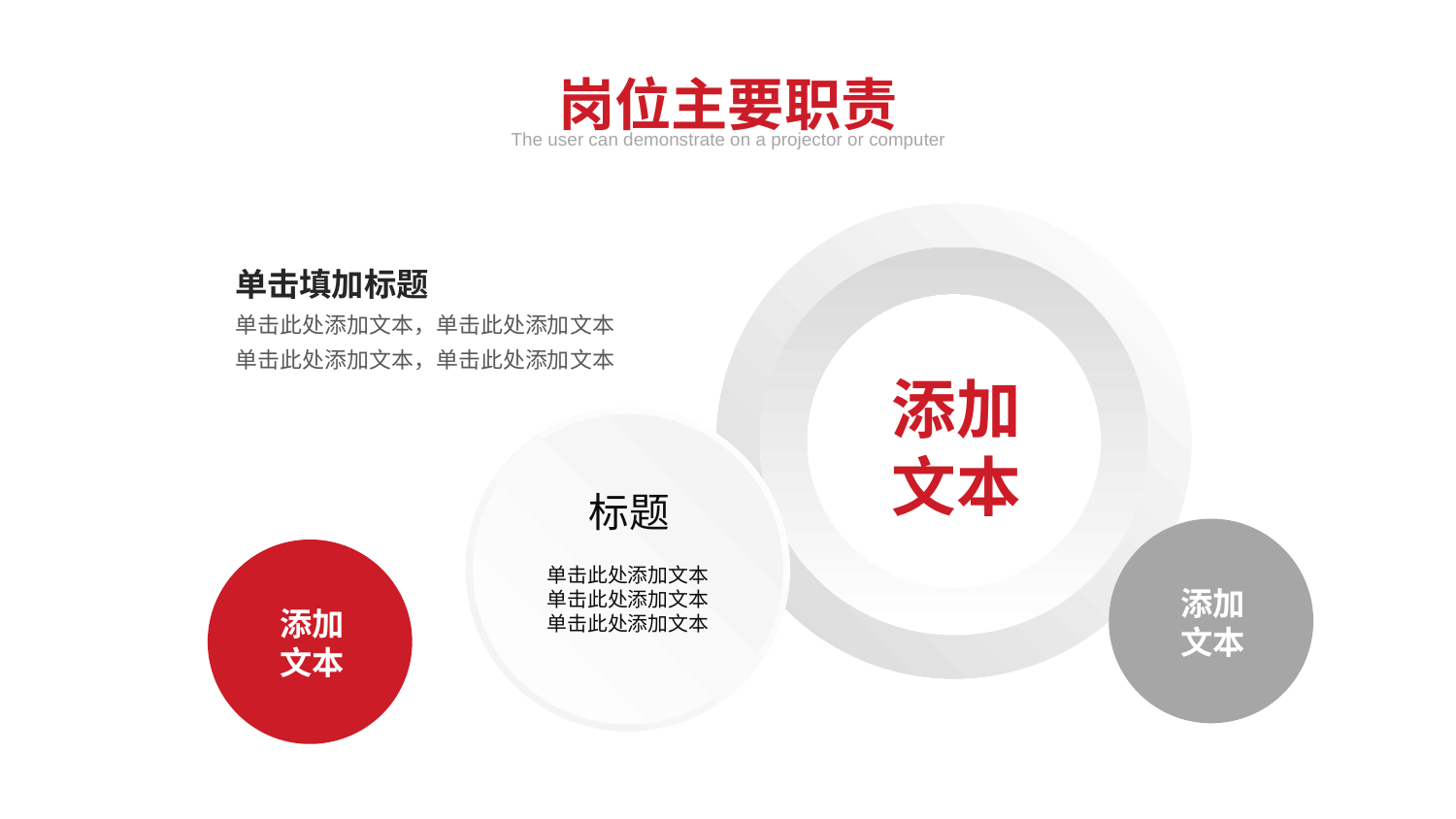

岗位主要职责
The user can demonstrate on a projector or computer

添加
文本
单击填加标题
单击此处添加文本，单击此处添加文本
单击此处添加文本，单击此处添加文本

标题

添加
文本

添加
文本
单击此处添加文本
单击此处添加文本
单击此处添加文本